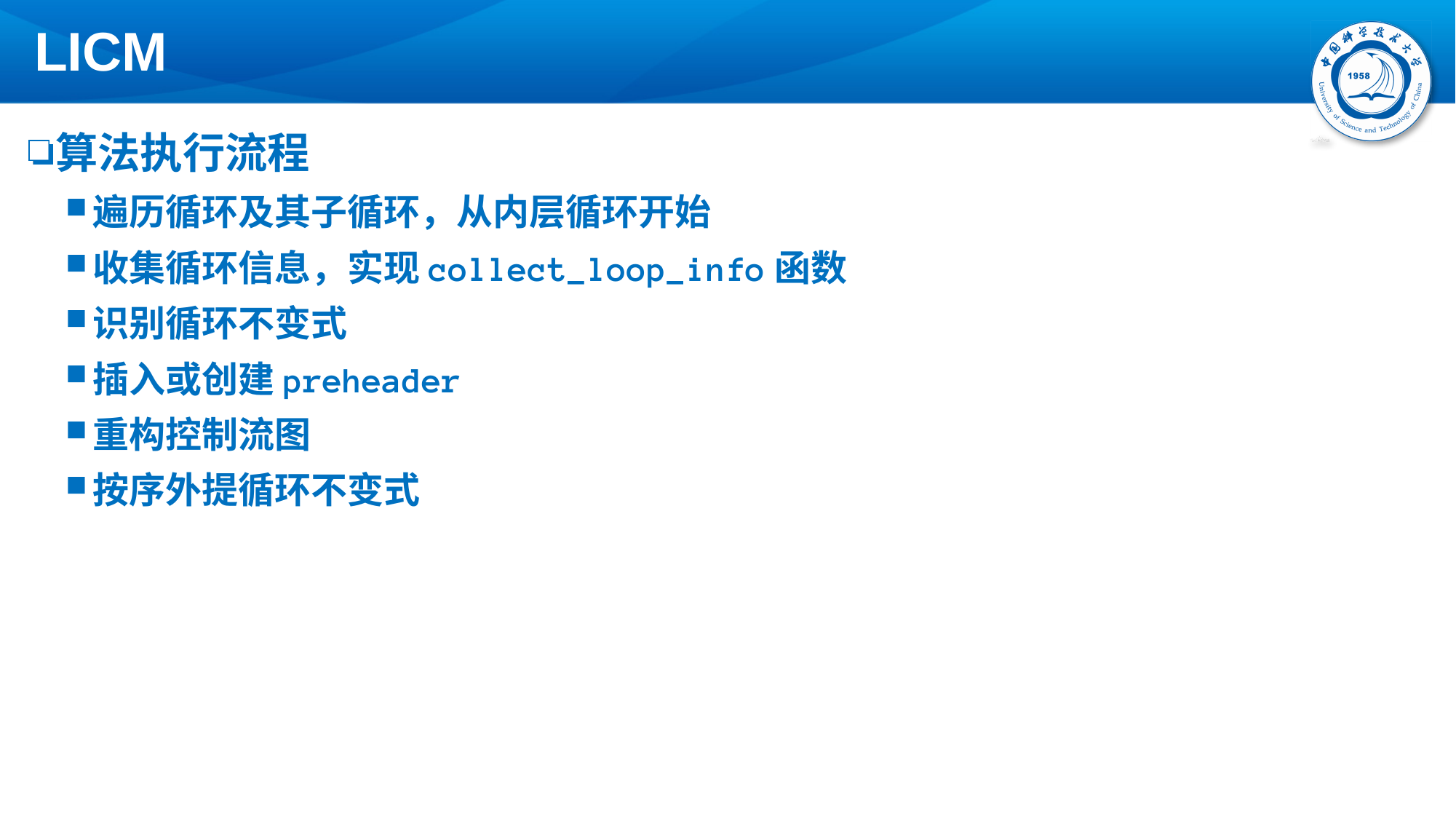

# LICM
算法执行流程
遍历循环及其子循环，从内层循环开始
收集循环信息，实现collect_loop_info函数
识别循环不变式
插入或创建preheader
重构控制流图
按序外提循环不变式